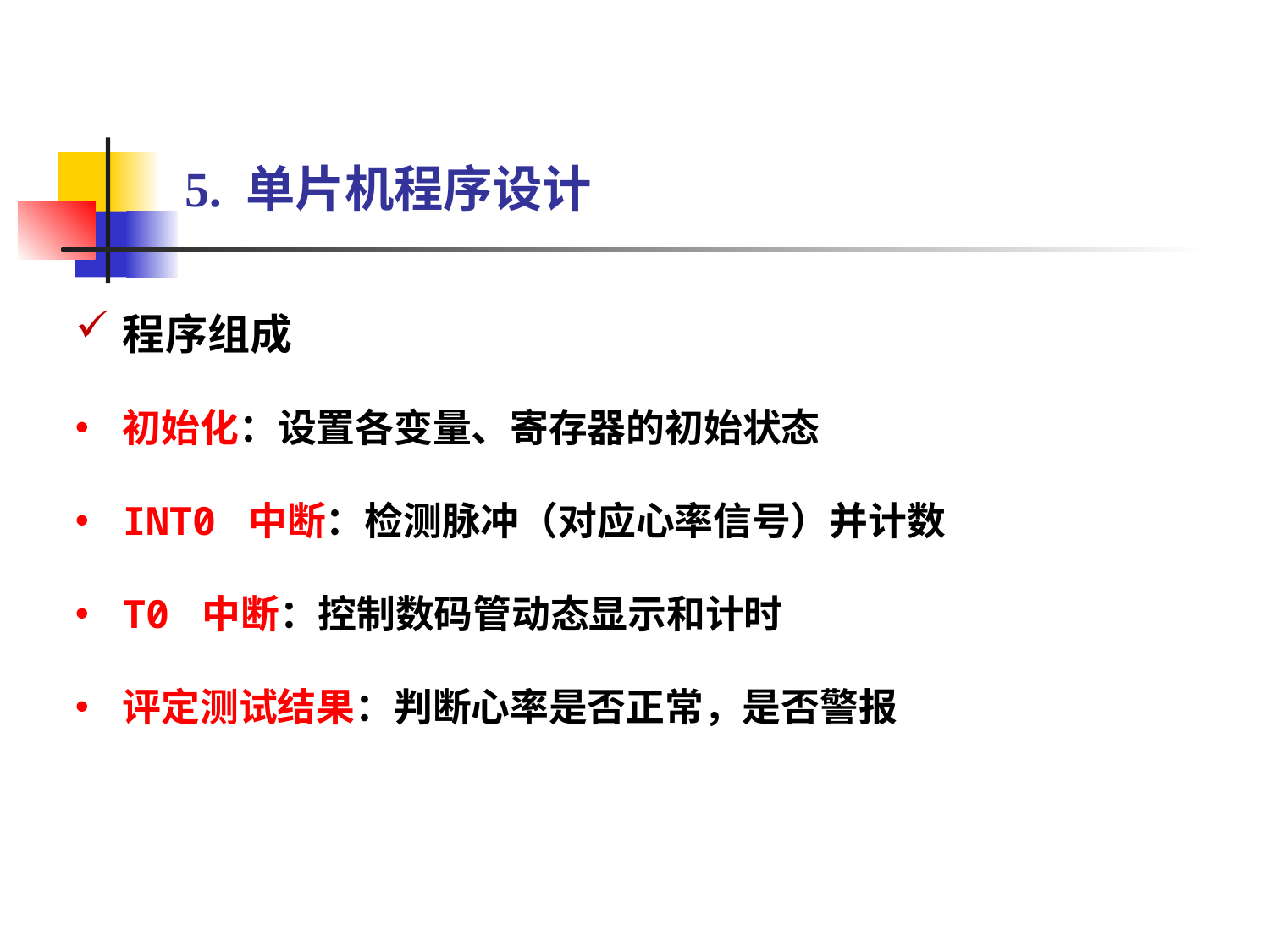

# 5. 单片机程序设计
程序组成
初始化：设置各变量、寄存器的初始状态

INT0 中断：检测脉冲（对应心率信号）并计数

T0 中断：控制数码管动态显示和计时

评定测试结果：判断心率是否正常，是否警报